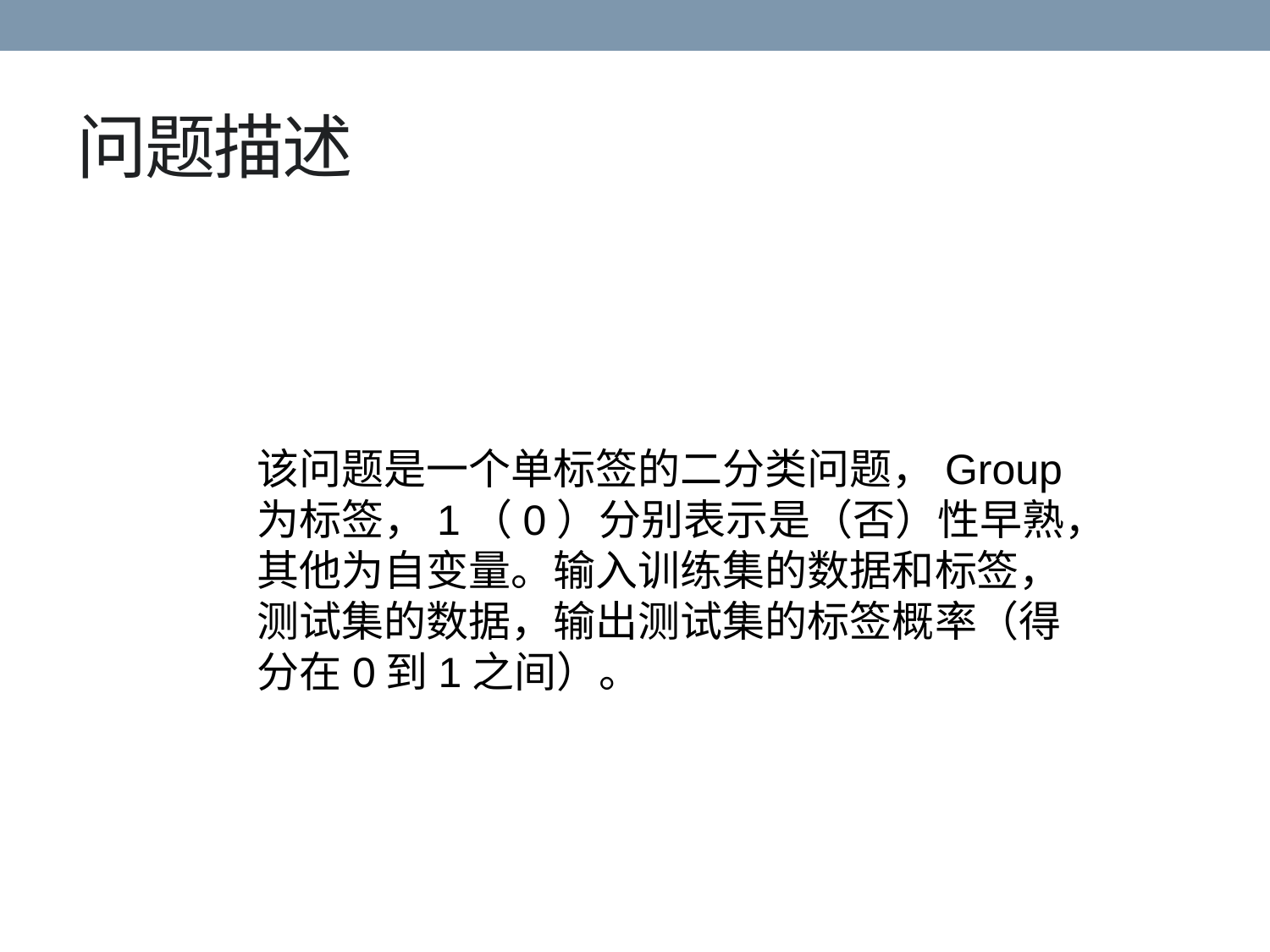

# 问题描述
该问题是一个单标签的二分类问题，Group为标签，1（0）分别表示是（否）性早熟，其他为自变量。输入训练集的数据和标签，测试集的数据，输出测试集的标签概率（得分在0到1之间）。